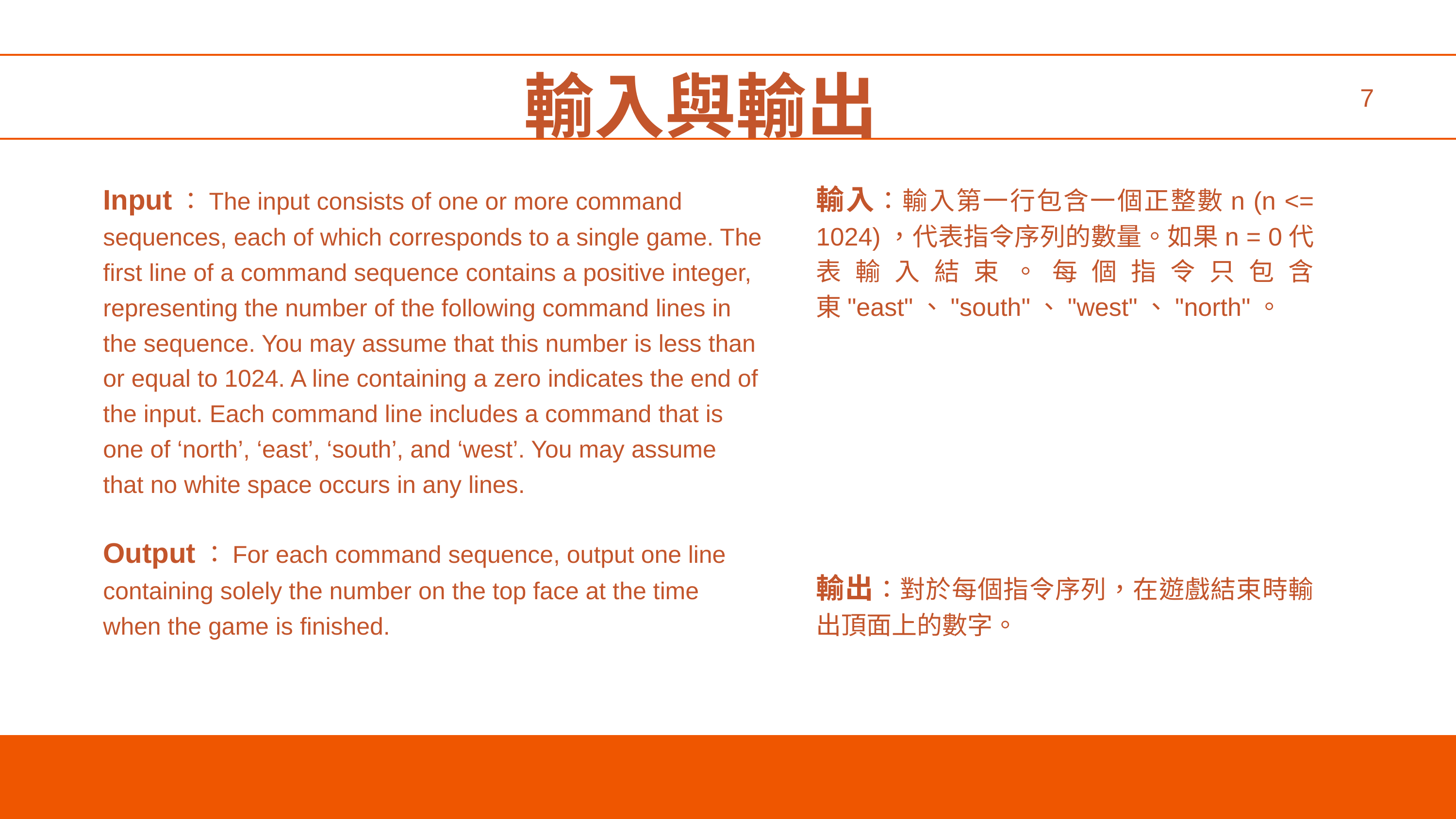

輸入與輸出

7
Input：The input consists of one or more command sequences, each of which corresponds to a single game. The first line of a command sequence contains a positive integer, representing the number of the following command lines in the sequence. You may assume that this number is less than or equal to 1024. A line containing a zero indicates the end of the input. Each command line includes a command that is one of ‘north’, ‘east’, ‘south’, and ‘west’. You may assume that no white space occurs in any lines.

Output：For each command sequence, output one line containing solely the number on the top face at the time when the game is finished.
輸入：輸入第一行包含一個正整數n (n <= 1024)，代表指令序列的數量。如果n = 0代表輸入結束。每個指令只包含東"east"、"south"、"west"、"north"。

輸出：對於每個指令序列，在遊戲結束時輸出頂面上的數字。